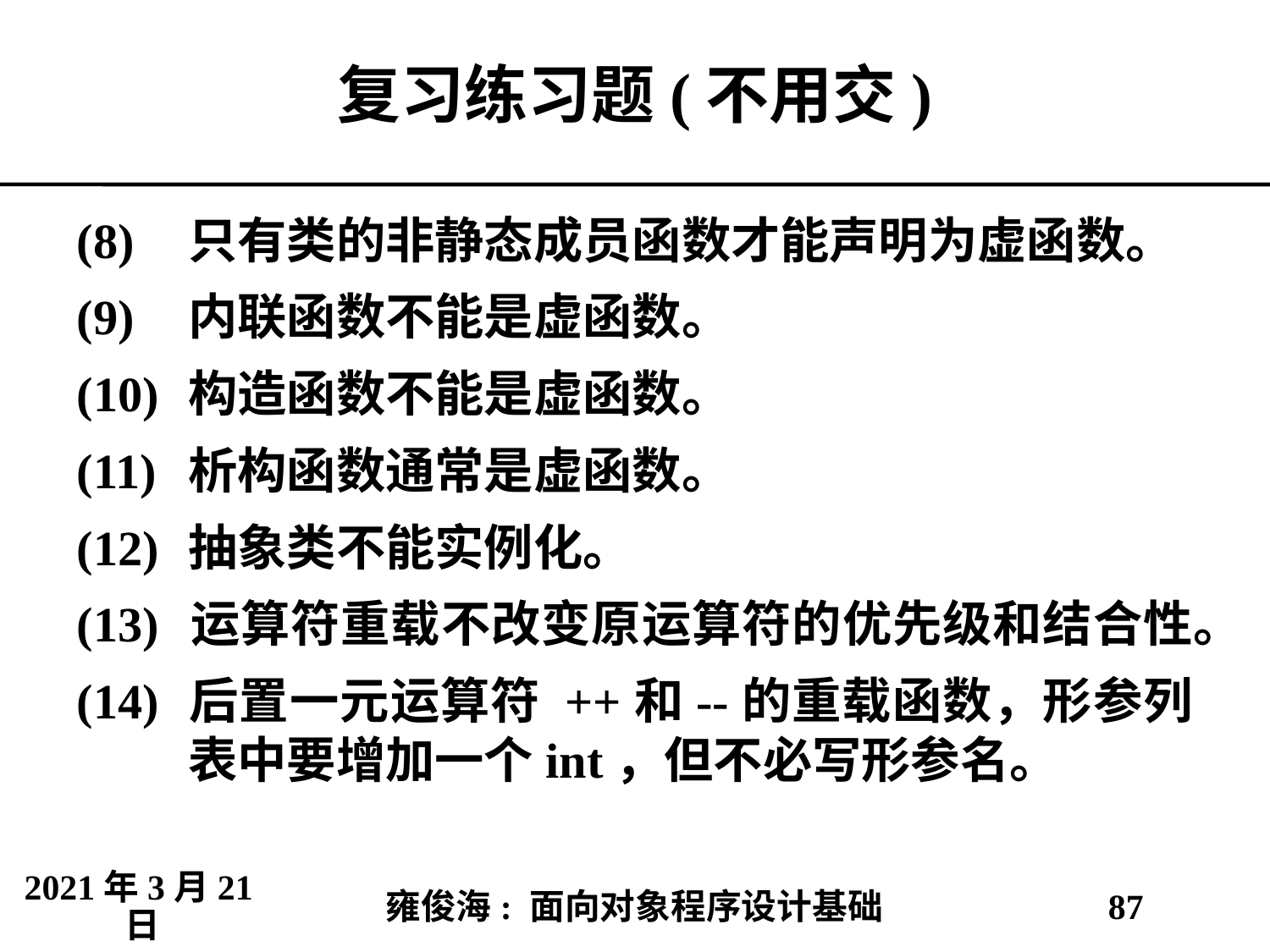

# 复习练习题(不用交)

(8)	只有类的非静态成员函数才能声明为虚函数。
(9)	内联函数不能是虚函数。
(10)	构造函数不能是虚函数。
(11)	析构函数通常是虚函数。
(12)	抽象类不能实例化。
(13)  	运算符重载不改变原运算符的优先级和结合性。
(14)	后置一元运算符 ++和--的重载函数，形参列表中要增加一个int，但不必写形参名。
2021年3月21日
雍俊海: 面向对象程序设计基础
87